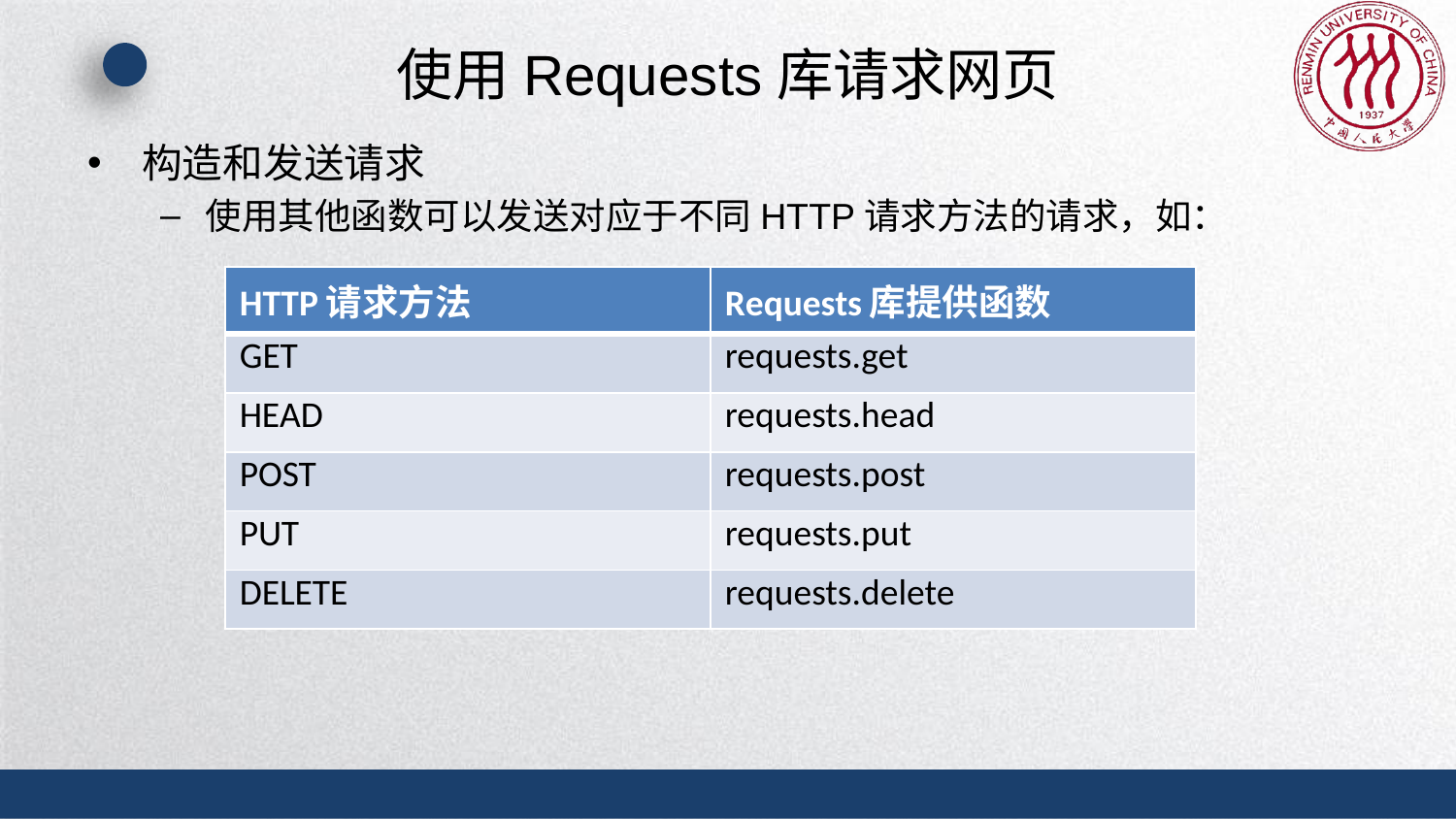

# 使用Requests库请求网页
构造和发送请求
使用其他函数可以发送对应于不同HTTP请求方法的请求，如：
| HTTP请求方法 | Requests库提供函数 |
| --- | --- |
| GET | requests.get |
| HEAD | requests.head |
| POST | requests.post |
| PUT | requests.put |
| DELETE | requests.delete |